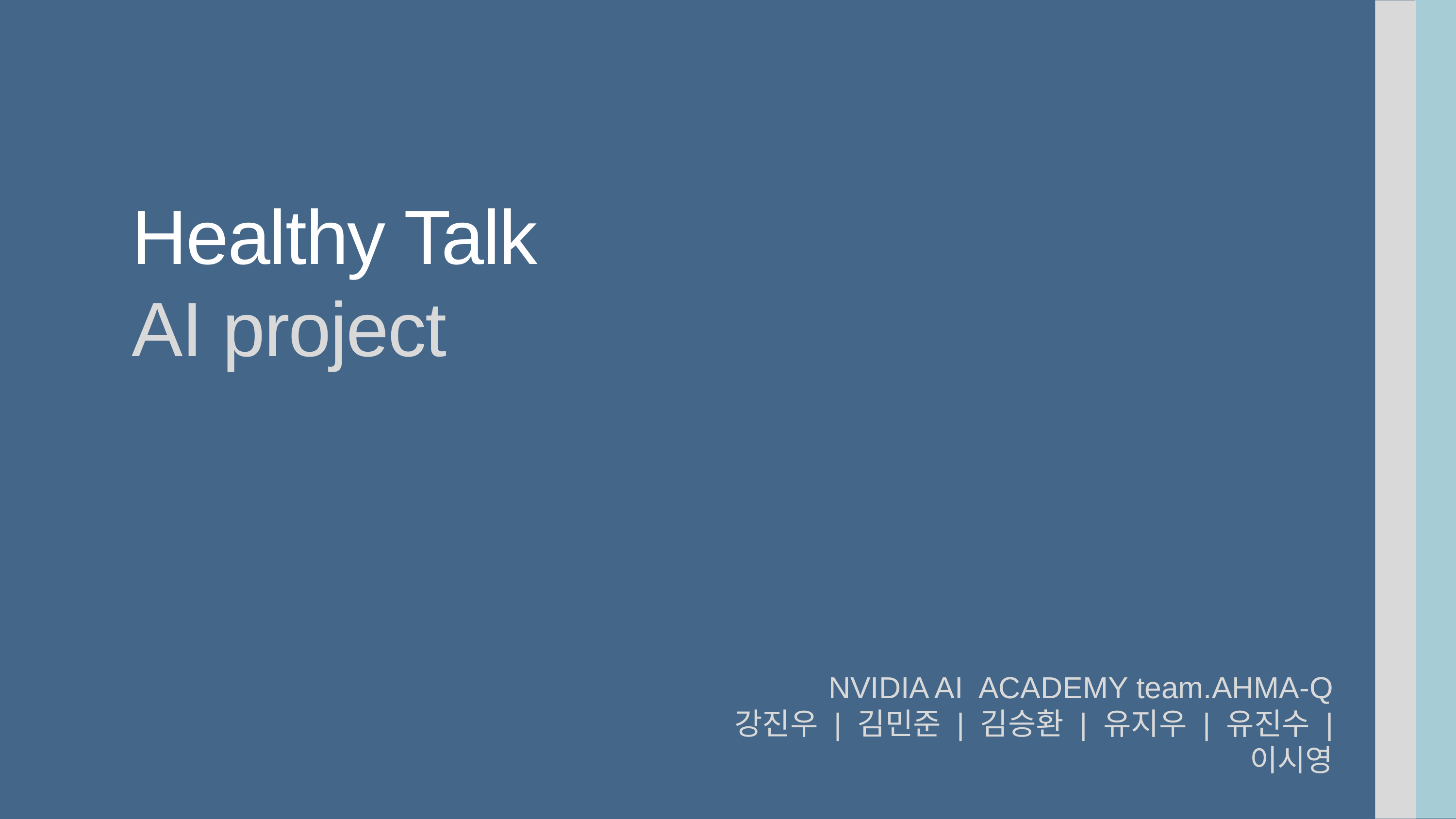

Healthy Talk
AI project

NVIDIA AI  ACADEMY team.AHMA-Q
강진우 | 김민준 | 김승환 | 유지우 | 유진수 | 이시영